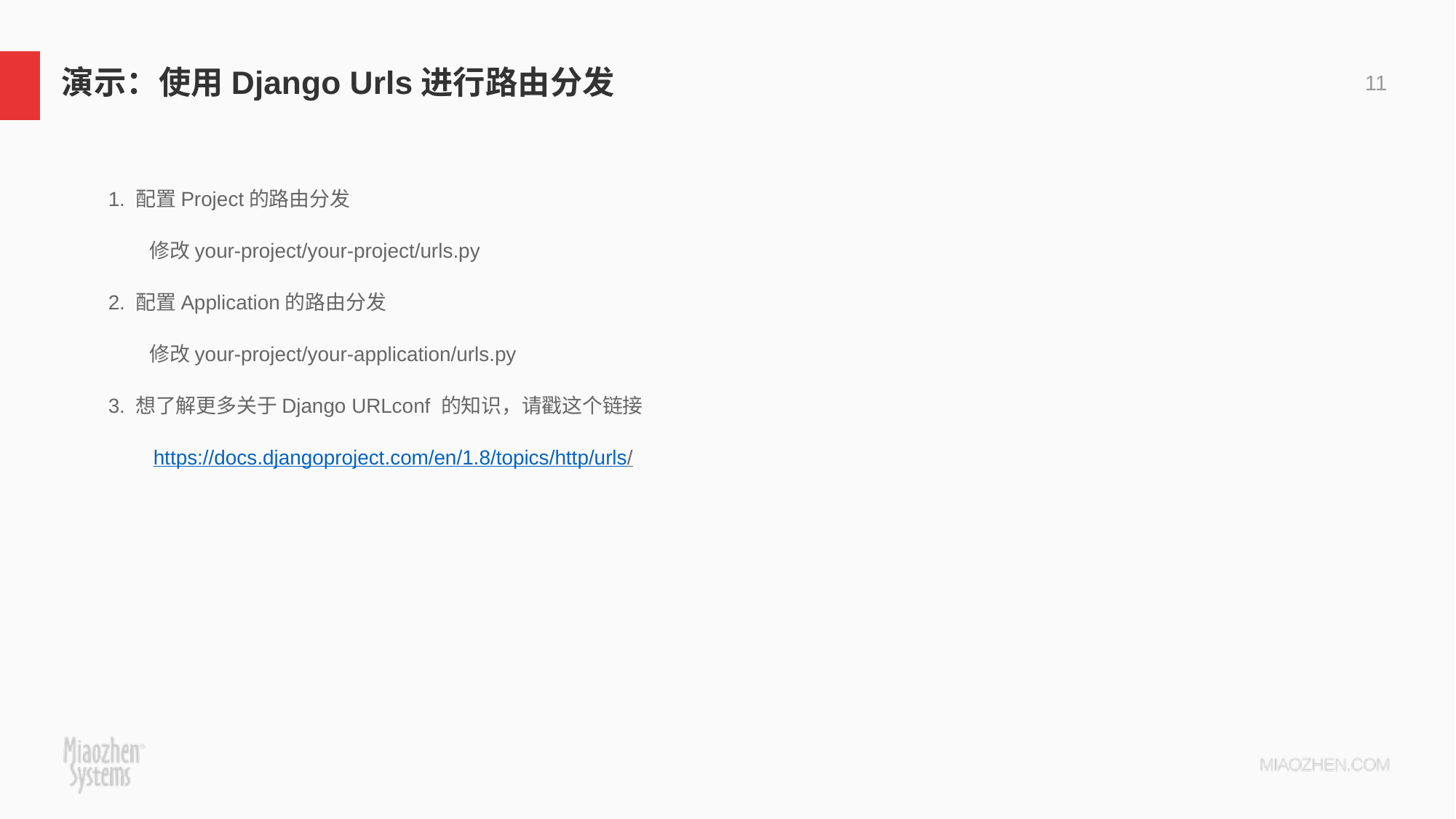

# 演示：使用Django Urls进行路由分发
11
1. 配置Project的路由分发
        修改your-project/your-project/urls.py
2. 配置Application的路由分发
        修改your-project/your-application/urls.py
3. 想了解更多关于Django URLconf 的知识，请戳这个链接
        https://docs.djangoproject.com/en/1.8/topics/http/urls/